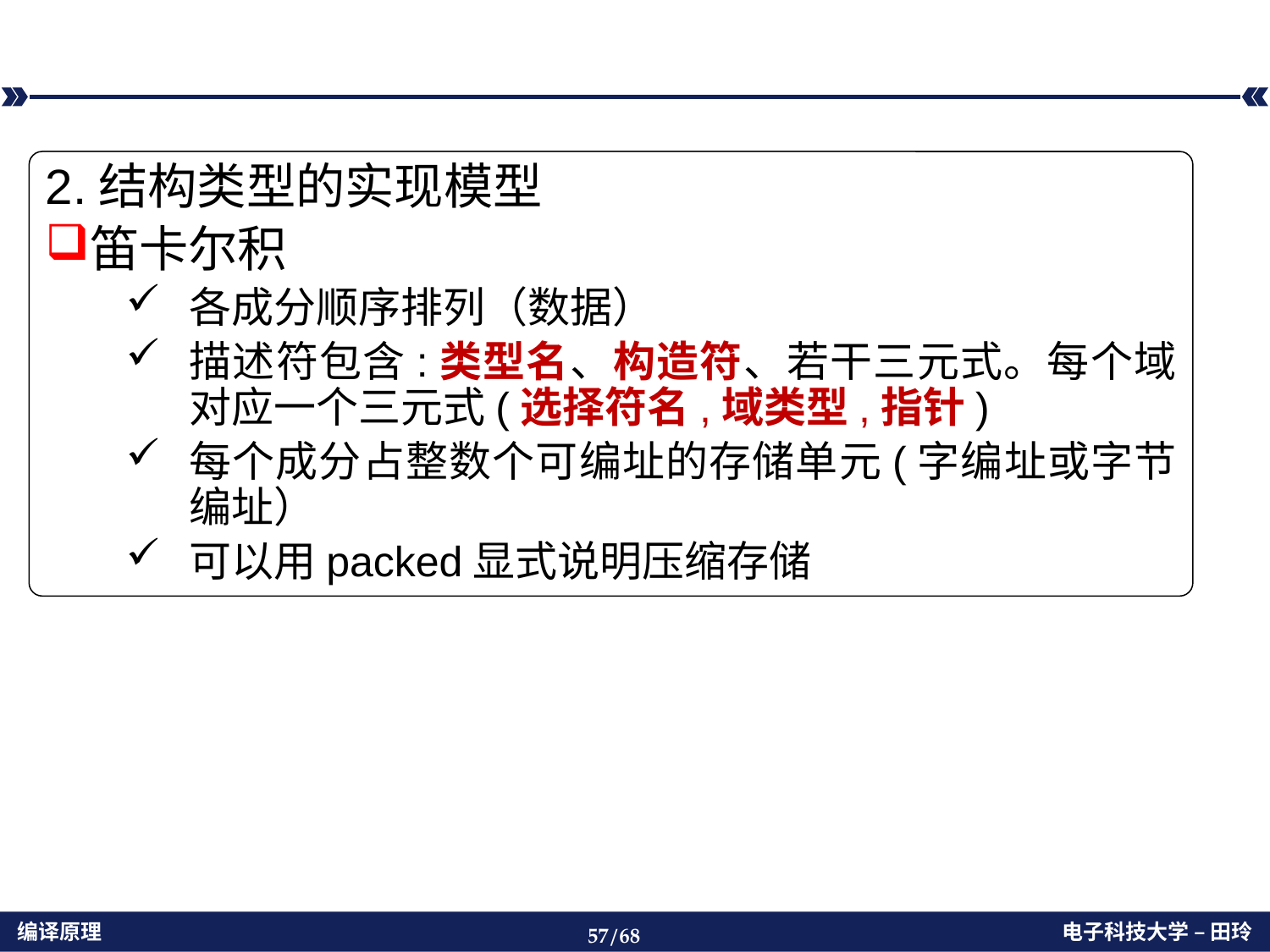

#
2.结构类型的实现模型
笛卡尔积
各成分顺序排列（数据）
描述符包含:类型名、构造符、若干三元式。每个域对应一个三元式(选择符名,域类型,指针)
每个成分占整数个可编址的存储单元(字编址或字节编址）
可以用packed显式说明压缩存储